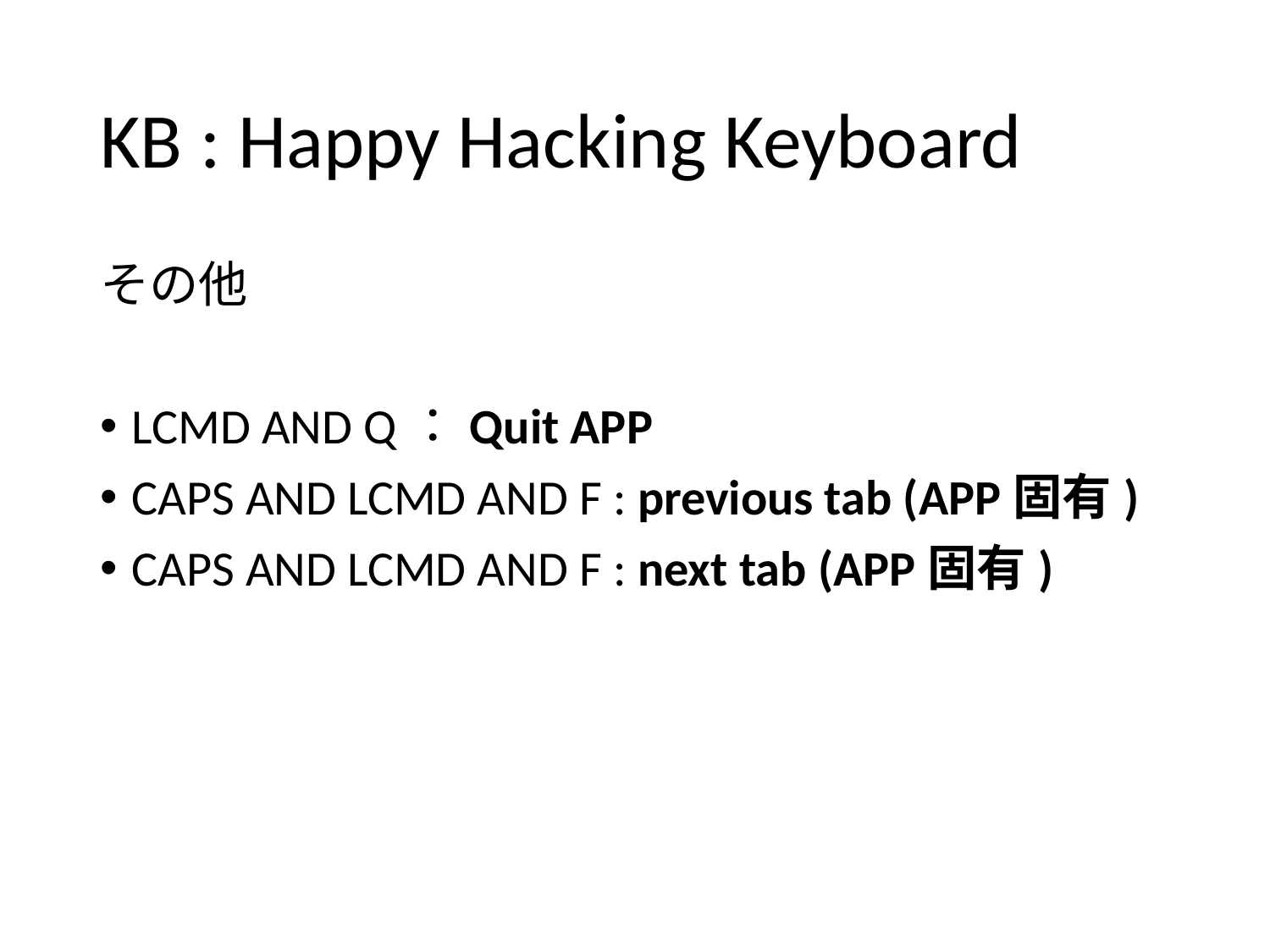

# KB : Happy Hacking Keyboard
その他

LCMD AND Q：Quit APP
CAPS AND LCMD AND F : previous tab (APP固有)
CAPS AND LCMD AND F : next tab (APP固有)